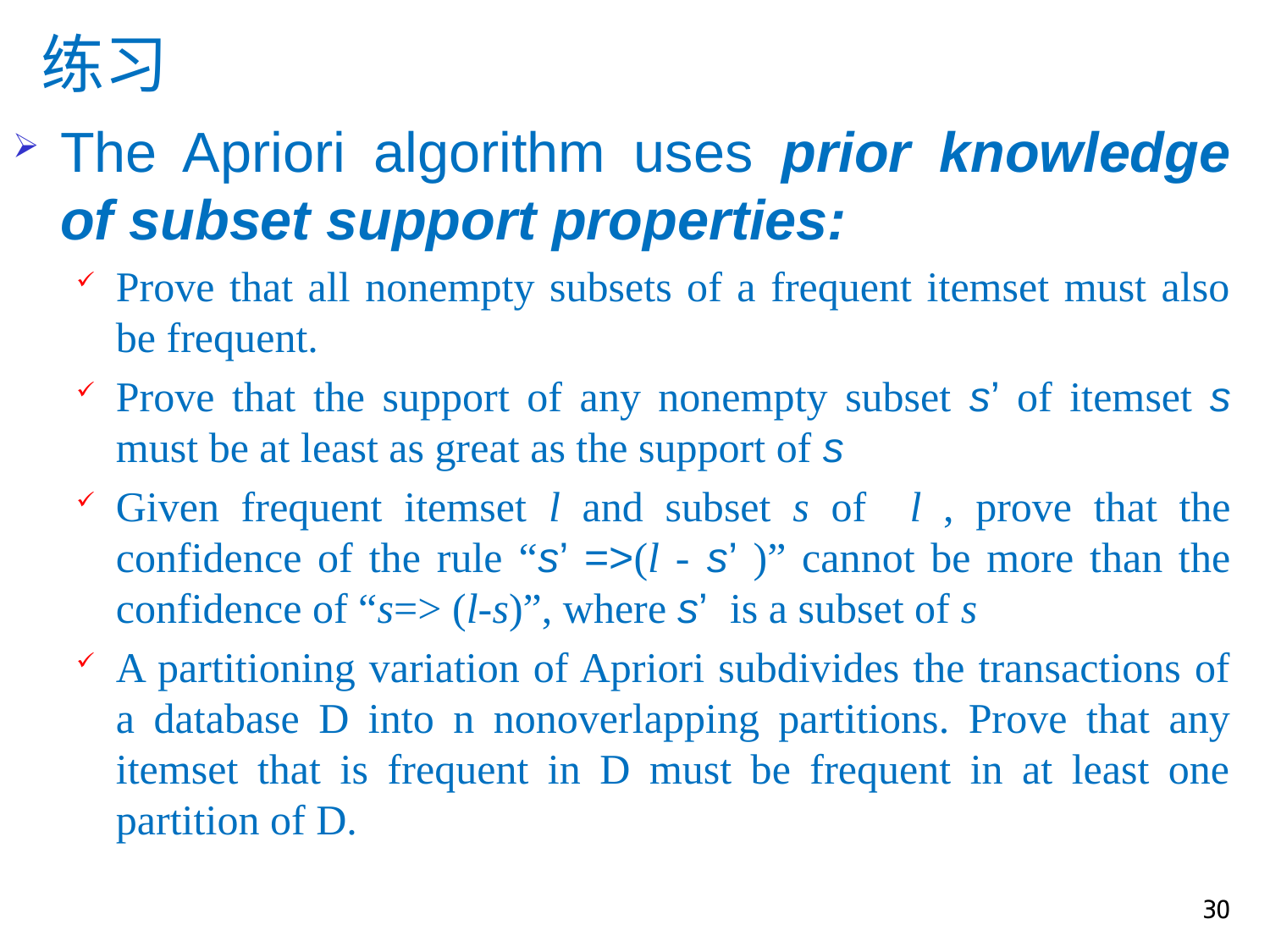

# 练习
The Apriori algorithm uses prior knowledge of subset support properties:
Prove that all nonempty subsets of a frequent itemset must also be frequent.
Prove that the support of any nonempty subset s’ of itemset s must be at least as great as the support of s
Given frequent itemset l and subset s of  l , prove that the confidence of the rule “s’ =>(l - s’ )” cannot be more than the confidence of “s=> (l-s)”, where s’  is a subset of s
A partitioning variation of Apriori subdivides the transactions of a database D into n nonoverlapping partitions. Prove that any itemset that is frequent in D must be frequent in at least one partition of D.

30